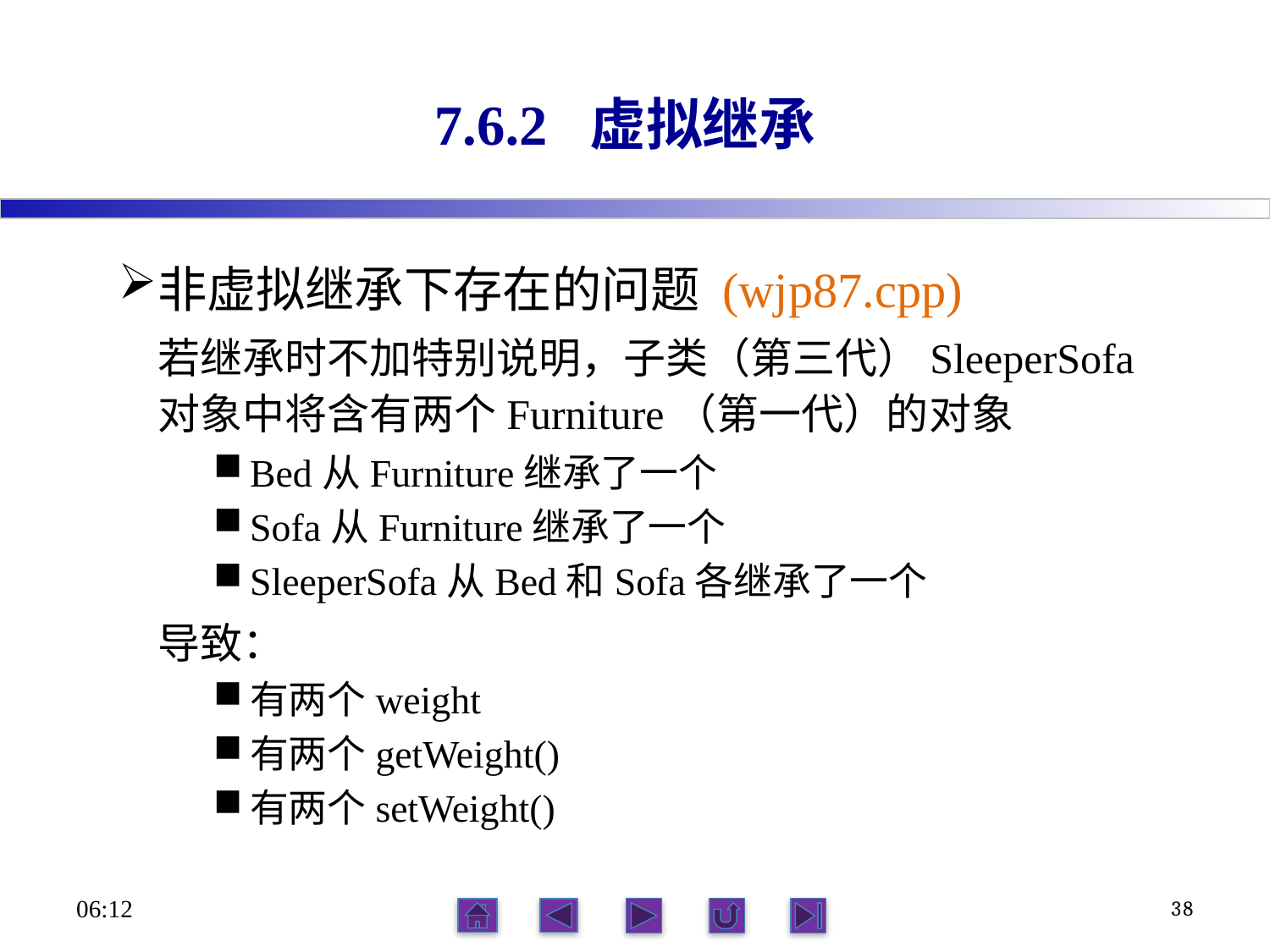

# 7.6.2  虚拟继承
非虚拟继承下存在的问题 (wjp87.cpp)
若继承时不加特别说明，子类（第三代）SleeperSofa对象中将含有两个Furniture（第一代）的对象
Bed从Furniture继承了一个
Sofa从Furniture继承了一个
SleeperSofa从Bed和Sofa各继承了一个
导致：
有两个weight
有两个getWeight()
有两个setWeight()

06:12
38